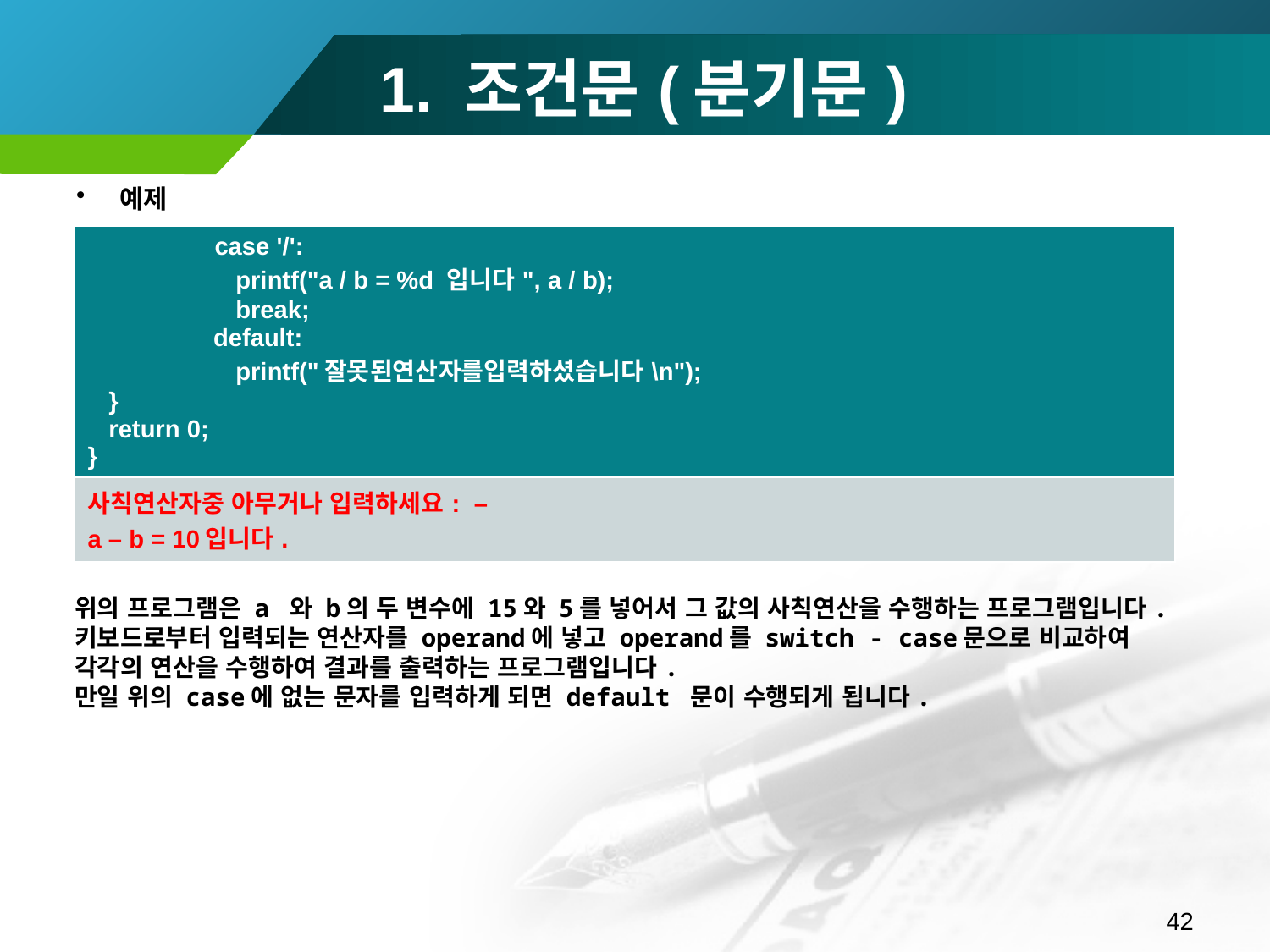

# 1. 조건문(분기문)
예제
| case '/': printf("a / b = %d 입니다", a / b); break; default: printf("잘못된연산자를입력하셨습니다\n"); } return 0; } |
| --- |
| 사칙연산자중 아무거나 입력하세요: – a – b = 10입니다. |
위의 프로그램은 a 와 b의 두 변수에 15와 5를 넣어서 그 값의 사칙연산을 수행하는 프로그램입니다.
키보드로부터 입력되는 연산자를 operand에 넣고 operand를 switch - case문으로 비교하여
각각의 연산을 수행하여 결과를 출력하는 프로그램입니다.
만일 위의 case에 없는 문자를 입력하게 되면 default 문이 수행되게 됩니다.
42